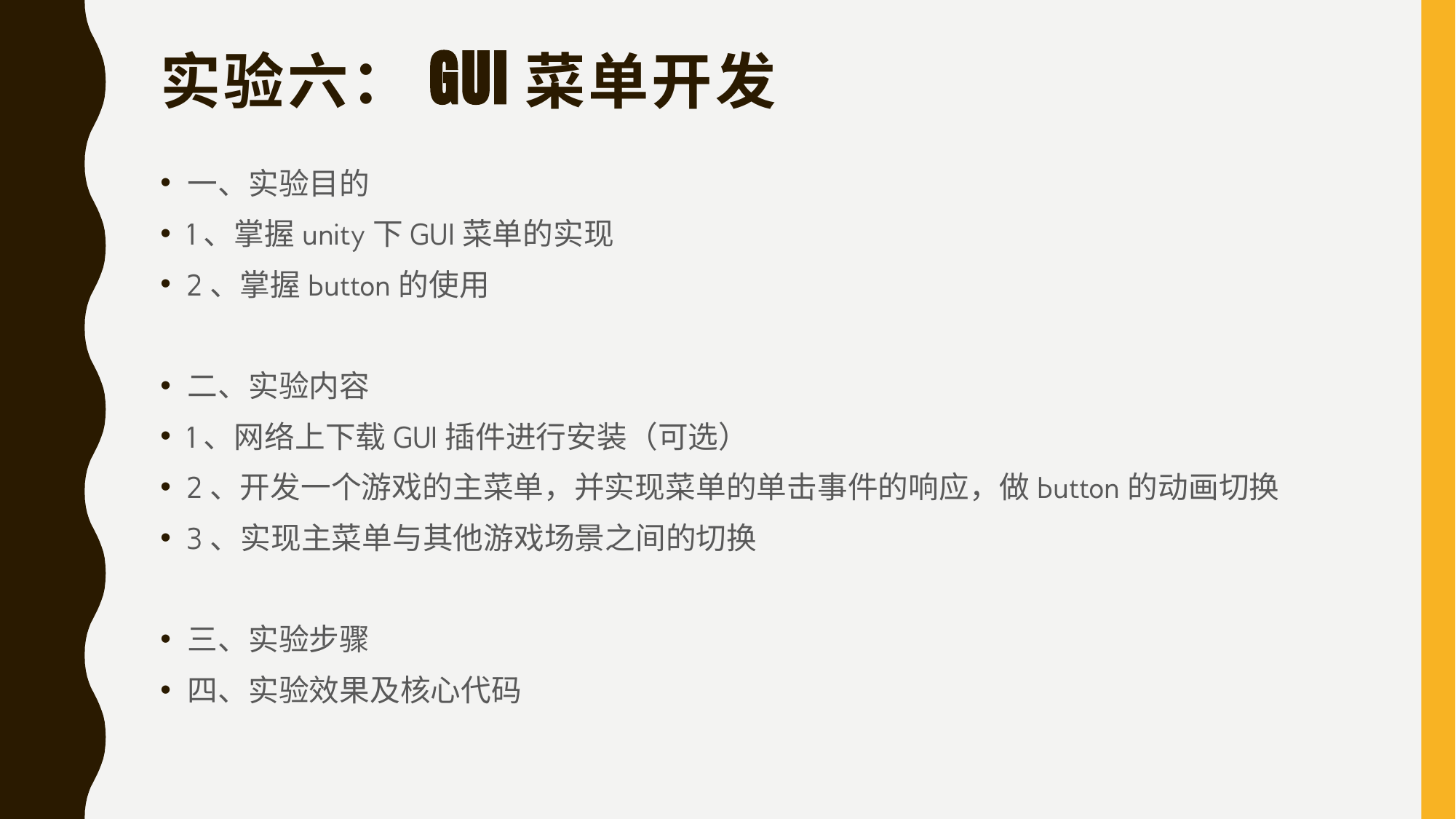

# 实验六：GUI菜单开发
一、实验目的
1、掌握unity下GUI菜单的实现
2、掌握button的使用

二、实验内容
1、网络上下载GUI插件进行安装（可选）
2、开发一个游戏的主菜单，并实现菜单的单击事件的响应，做button的动画切换
3、实现主菜单与其他游戏场景之间的切换

三、实验步骤
四、实验效果及核心代码